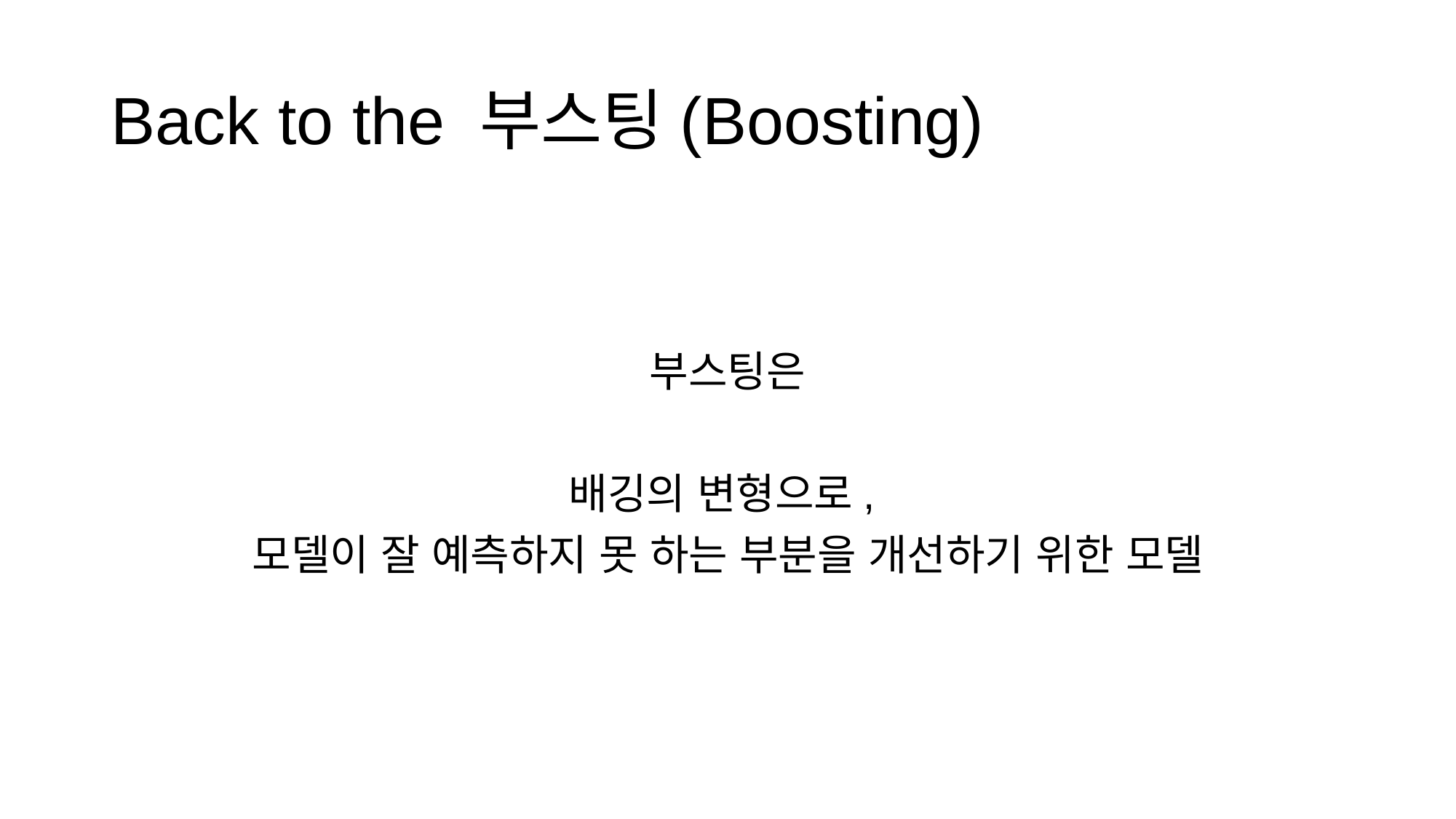

# Back to the 부스팅(Boosting)

부스팅은

배깅의 변형으로,
모델이 잘 예측하지 못 하는 부분을 개선하기 위한 모델